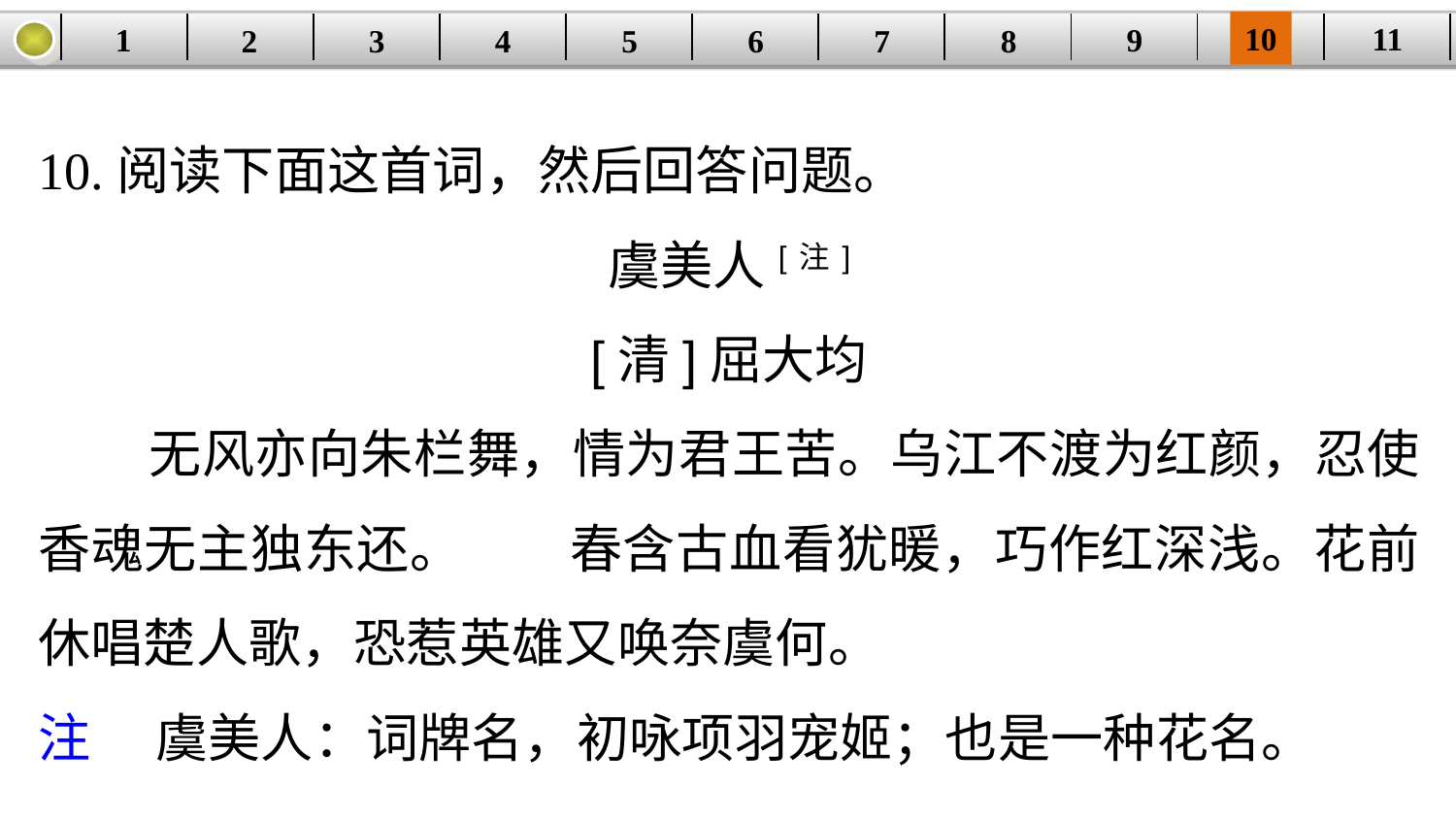

10

11
9
1
3
4
5
6
8
2
|  |  |  |  |  |  |  |  |  |  |  |
| --- | --- | --- | --- | --- | --- | --- | --- | --- | --- | --- |
7

10.阅读下面这首词，然后回答问题。
虞美人[注]
[清]屈大均
        无风亦向朱栏舞，情为君王苦。乌江不渡为红颜，忍使香魂无主独东还。　　春含古血看犹暖，巧作红深浅。花前休唱楚人歌，恐惹英雄又唤奈虞何。
注 　虞美人：词牌名，初咏项羽宠姬；也是一种花名。